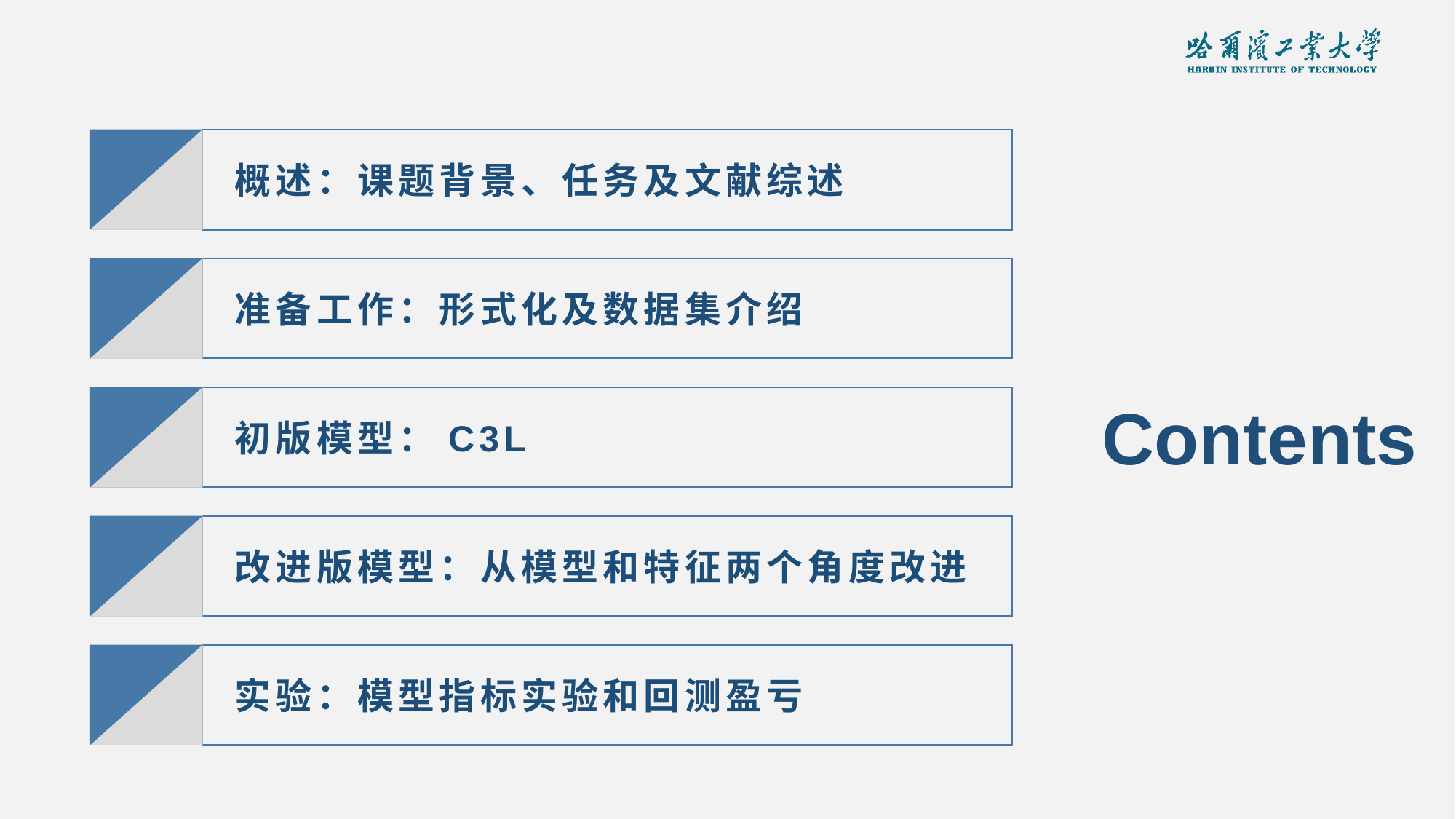

概述：课题背景、任务及文献综述

准备工作：形式化及数据集介绍
Contents

初版模型：C3L

改进版模型：从模型和特征两个角度改进

实验：模型指标实验和回测盈亏